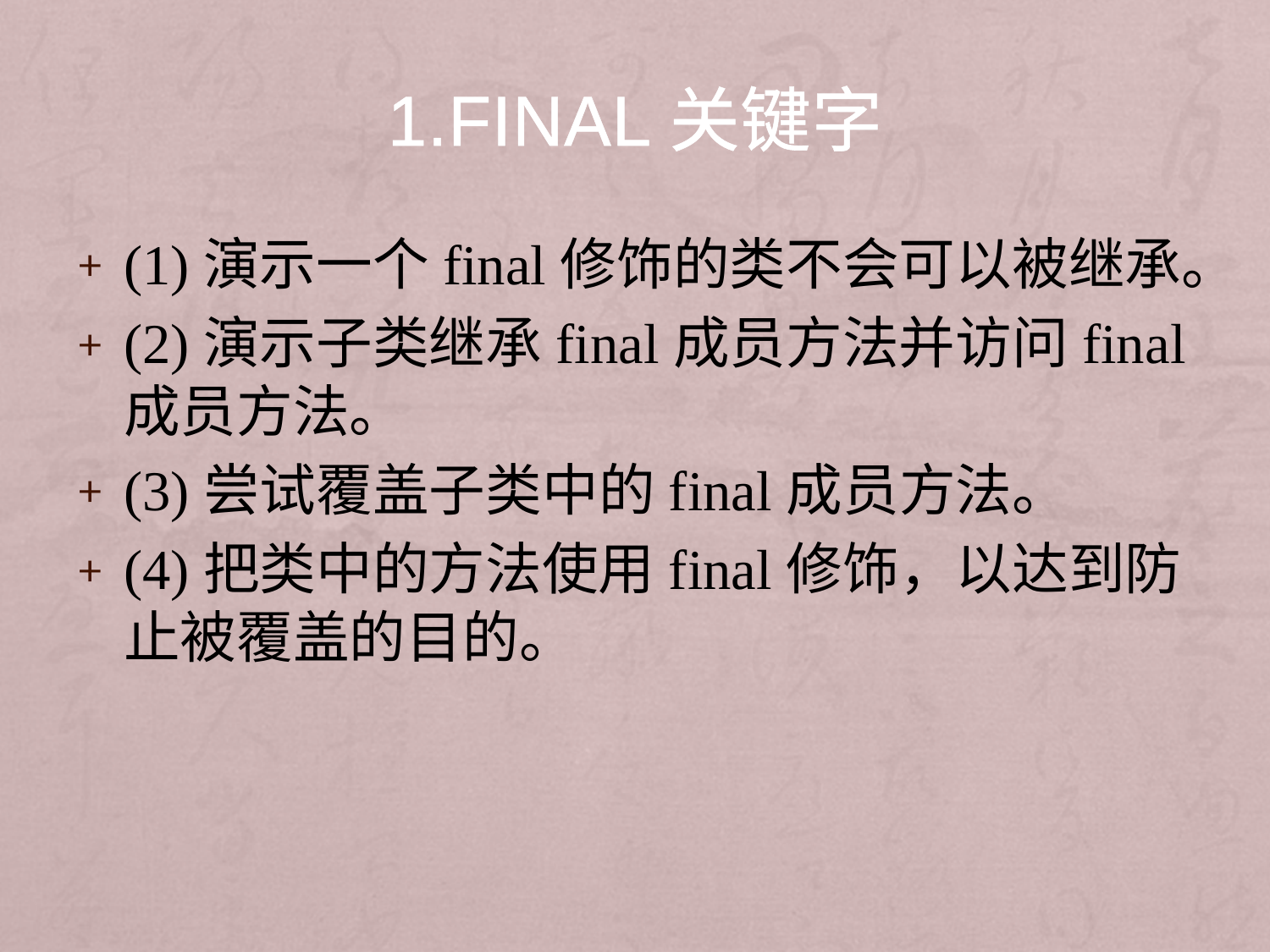

# 1.final关键字
(1)演示一个final修饰的类不会可以被继承。
(2)演示子类继承final成员方法并访问final成员方法。
(3)尝试覆盖子类中的final成员方法。
(4)把类中的方法使用final修饰，以达到防止被覆盖的目的。